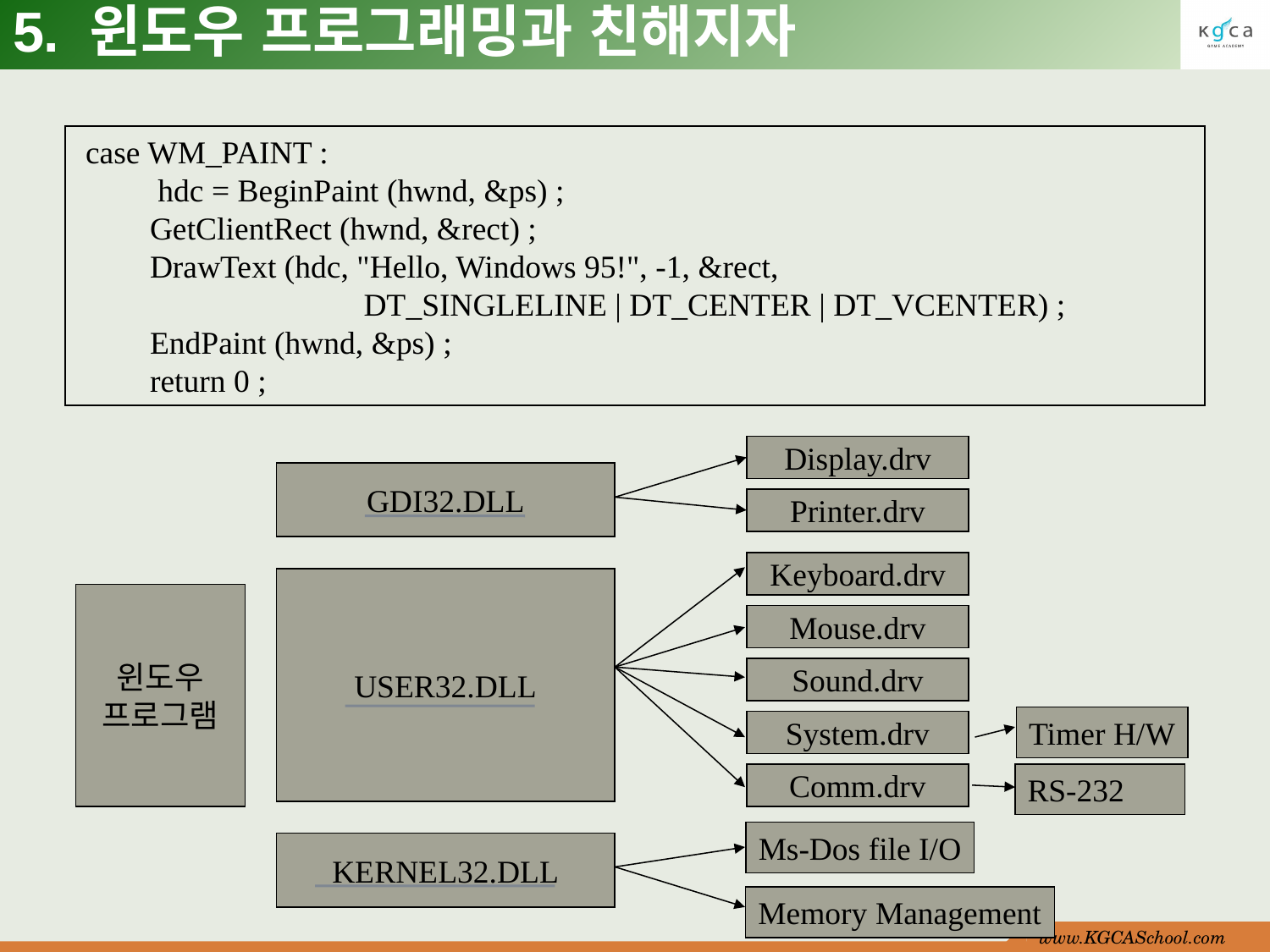

# 5. 윈도우 프로그래밍과 친해지자
 case WM_PAINT :
          hdc = BeginPaint (hwnd, &ps) ;
         GetClientRect (hwnd, &rect) ;
         DrawText (hdc, "Hello, Windows 95!", -1, &rect,
		    DT_SINGLELINE | DT_CENTER | DT_VCENTER) ;
         EndPaint (hwnd, &ps) ;
         return 0 ;

Display.drv

GDI32.DLL
Printer.drv

Keyboard.drv

USER32.DLL
윈도우
프로그램
Mouse.drv

Sound.drv

Timer H/W
System.drv

Comm.drv
RS-232

Ms-Dos file I/O
KERNEL32.DLL

Memory Management